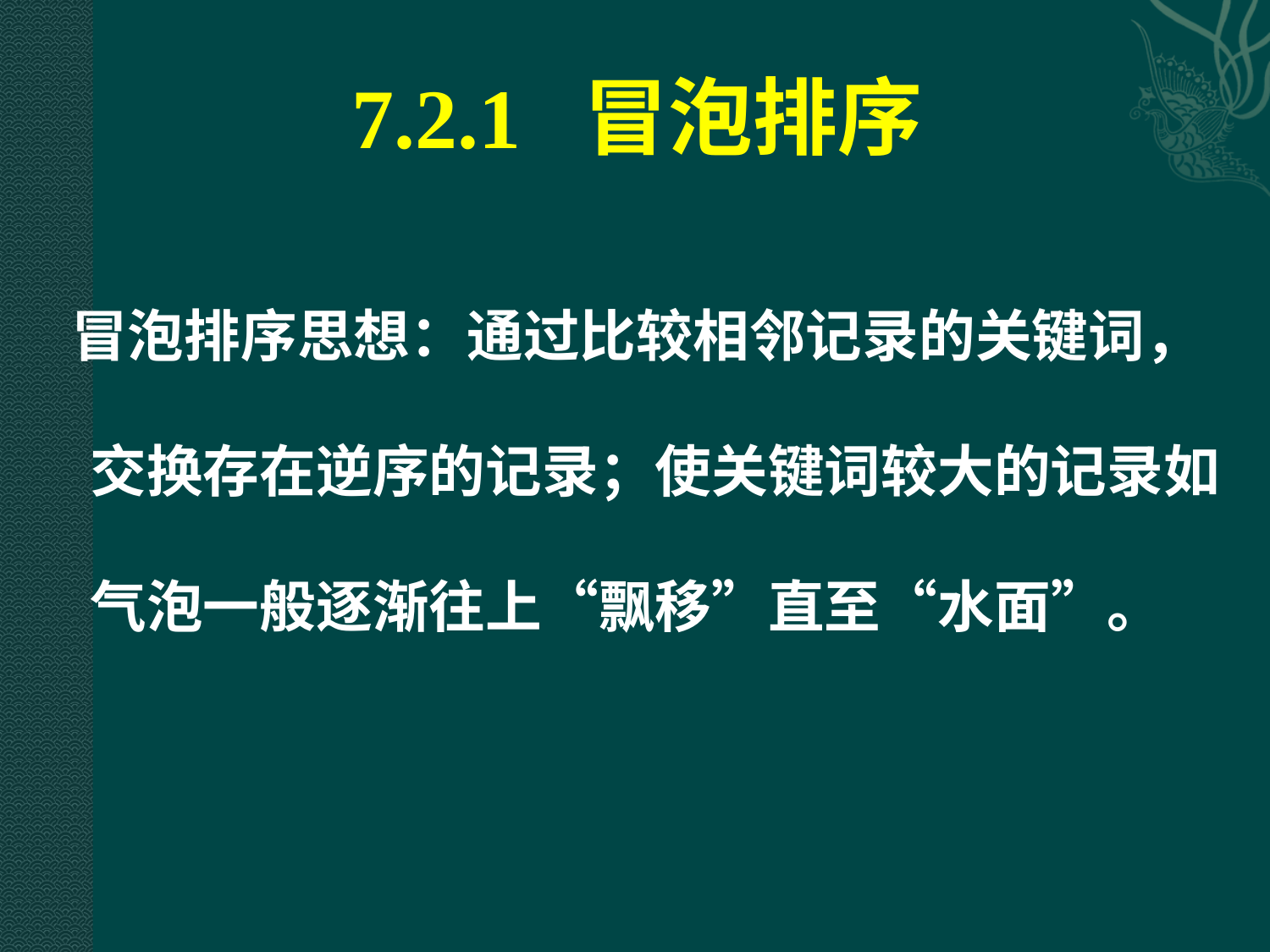

7.2.1  冒泡排序

    冒泡排序思想：通过比较相邻记录的关键词，交换存在逆序的记录；使关键词较大的记录如气泡一般逐渐往上“飘移”直至“水面”。